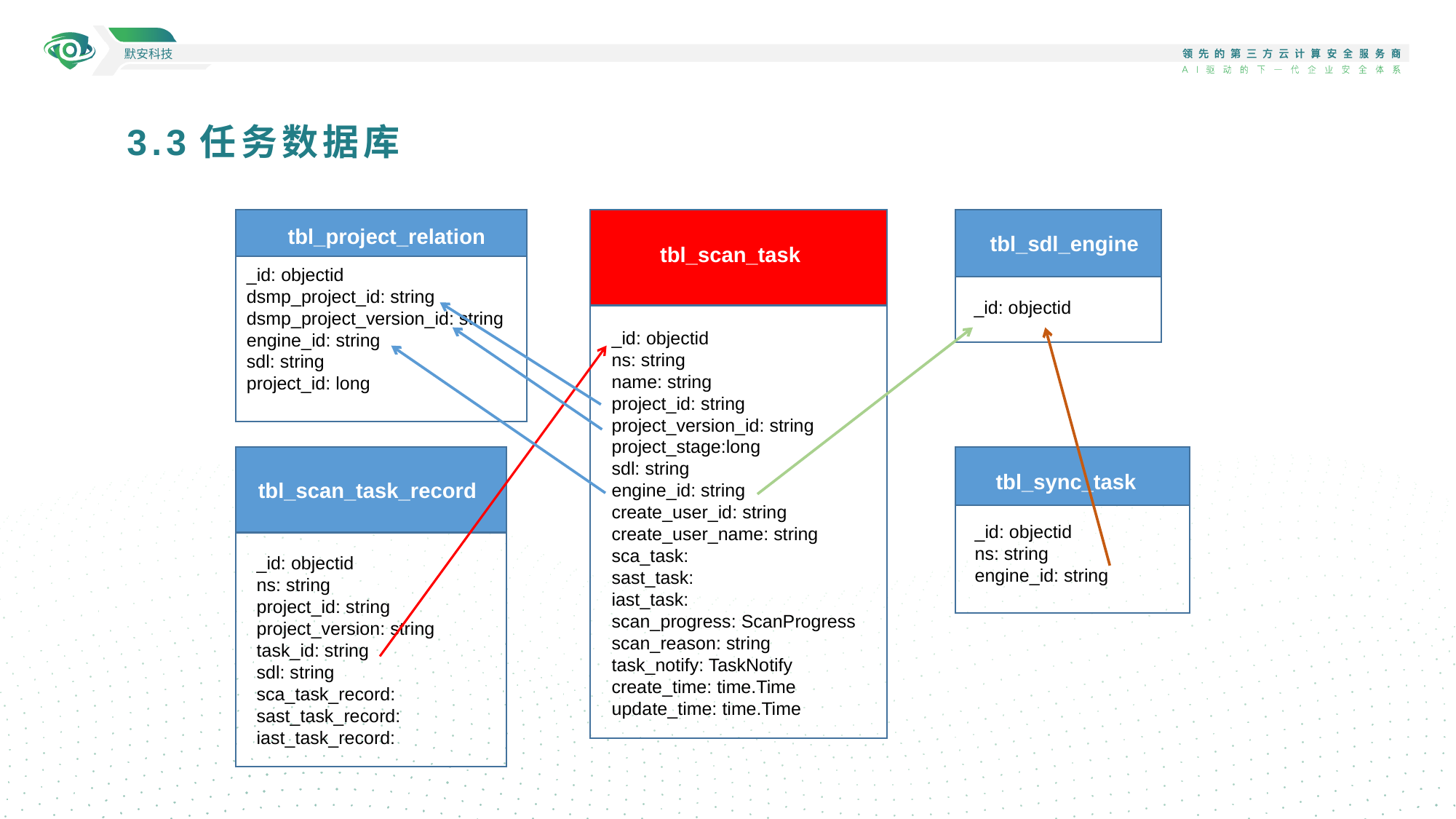

3.3任务数据库

tbl_scan_task

_id: objectid
ns: string
name: string
project_id: string
project_version_id: string
project_stage:long
sdl: string
engine_id: string
create_user_id: string
create_user_name: string
sca_task:
sast_task:
iast_task:
scan_progress: ScanProgress
scan_reason: string
task_notify: TaskNotify
create_time: time.Time
update_time: time.Time

tbl_project_relation

_id: objectid
dsmp_project_id: string
dsmp_project_version_id: string
engine_id: string
sdl: string
project_id: long

tbl_sdl_engine

_id: objectid

tbl_scan_task_record

_id: objectid
ns: string
project_id: string
project_version: string
task_id: string
sdl: string
sca_task_record:
sast_task_record:
iast_task_record:

tbl_sync_task

_id: objectid
ns: string
engine_id: string